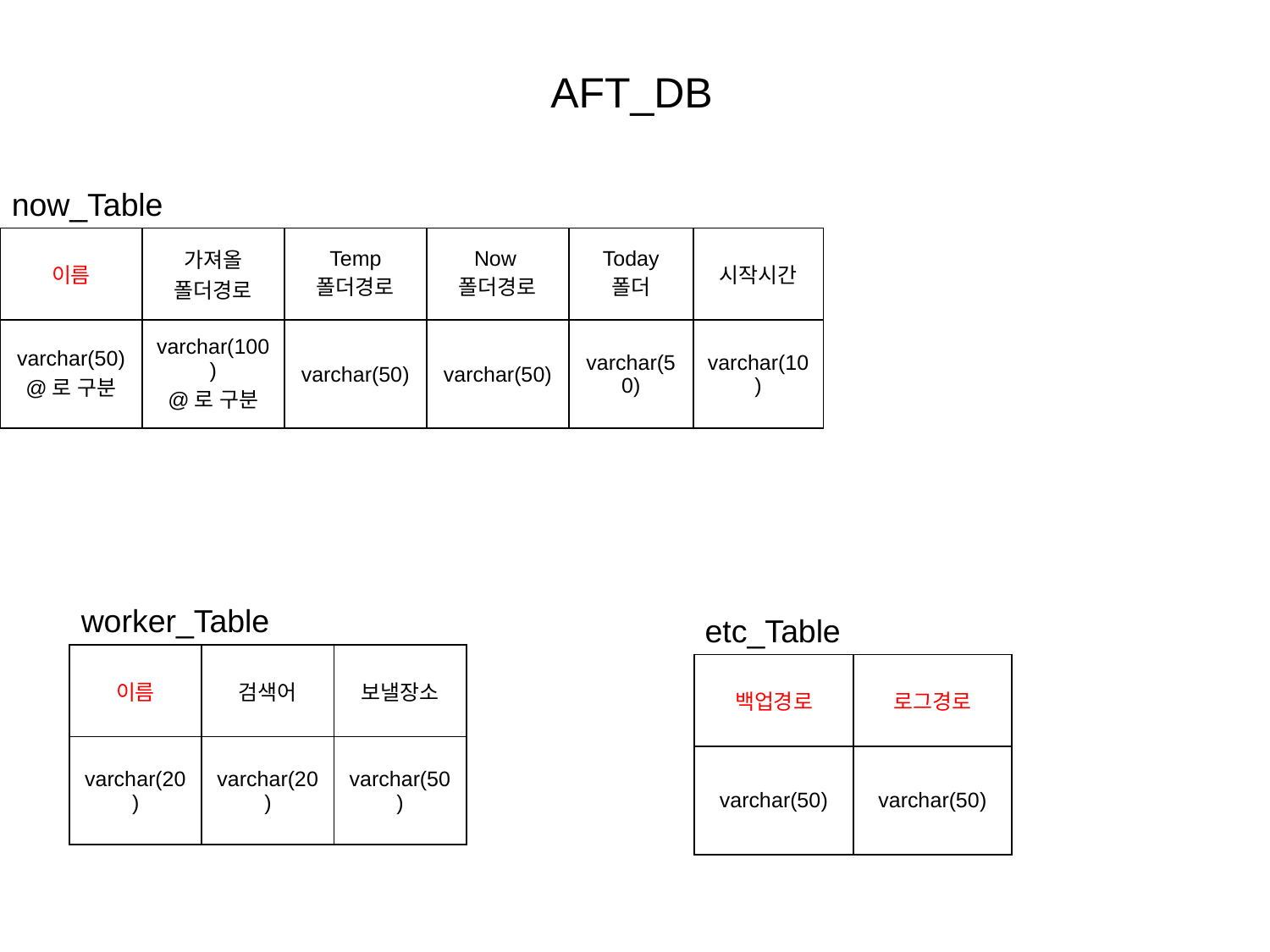

AFT_DB
now_Table
| 이름 | 가져올 폴더경로 | Temp 폴더경로 | Now폴더경로 | Today 폴더 | 시작시간 |
| --- | --- | --- | --- | --- | --- |
| varchar(50) @로 구분 | varchar(100) @로 구분 | varchar(50) | varchar(50) | varchar(50) | varchar(10) |
worker_Table
etc_Table
| 이름 | 검색어 | 보낼장소 |
| --- | --- | --- |
| varchar(20) | varchar(20) | varchar(50) |
| 백업경로 | 로그경로 |
| --- | --- |
| varchar(50) | varchar(50) |